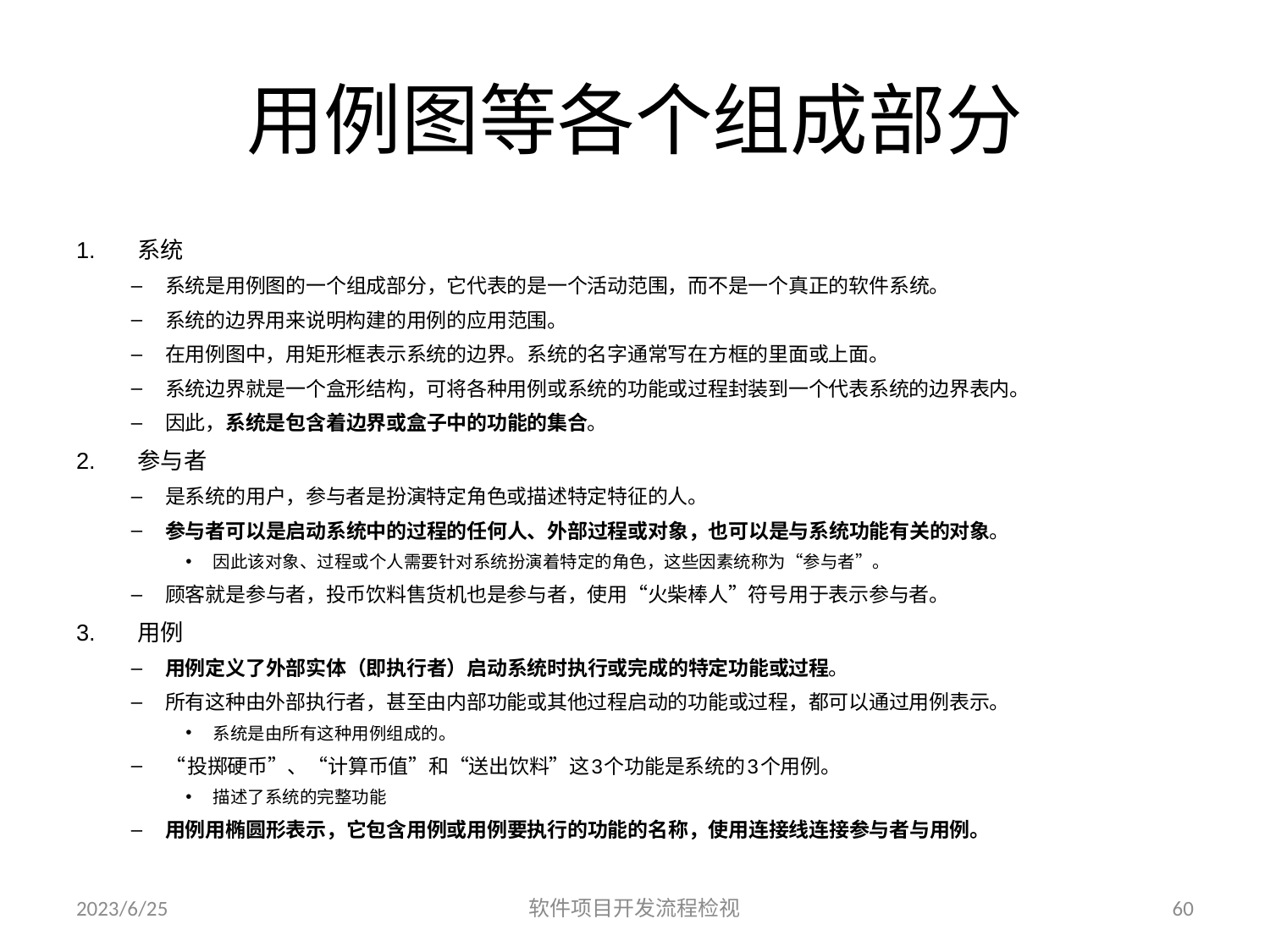

# 用例图等各个组成部分
系统
系统是用例图的一个组成部分，它代表的是一个活动范围，而不是一个真正的软件系统。
系统的边界用来说明构建的用例的应用范围。
在用例图中，用矩形框表示系统的边界。系统的名字通常写在方框的里面或上面。
系统边界就是一个盒形结构，可将各种用例或系统的功能或过程封装到一个代表系统的边界表内。
因此，系统是包含着边界或盒子中的功能的集合。
参与者
是系统的用户，参与者是扮演特定角色或描述特定特征的人。
参与者可以是启动系统中的过程的任何人、外部过程或对象，也可以是与系统功能有关的对象。
因此该对象、过程或个人需要针对系统扮演着特定的角色，这些因素统称为“参与者”。
顾客就是参与者，投币饮料售货机也是参与者，使用“火柴棒人”符号用于表示参与者。
用例
用例定义了外部实体（即执行者）启动系统时执行或完成的特定功能或过程。
所有这种由外部执行者，甚至由内部功能或其他过程启动的功能或过程，都可以通过用例表示。
系统是由所有这种用例组成的。
“投掷硬币”、“计算币值”和“送出饮料”这3个功能是系统的3个用例。
描述了系统的完整功能
用例用椭圆形表示，它包含用例或用例要执行的功能的名称，使用连接线连接参与者与用例。

2023/6/25
软件项目开发流程检视
60